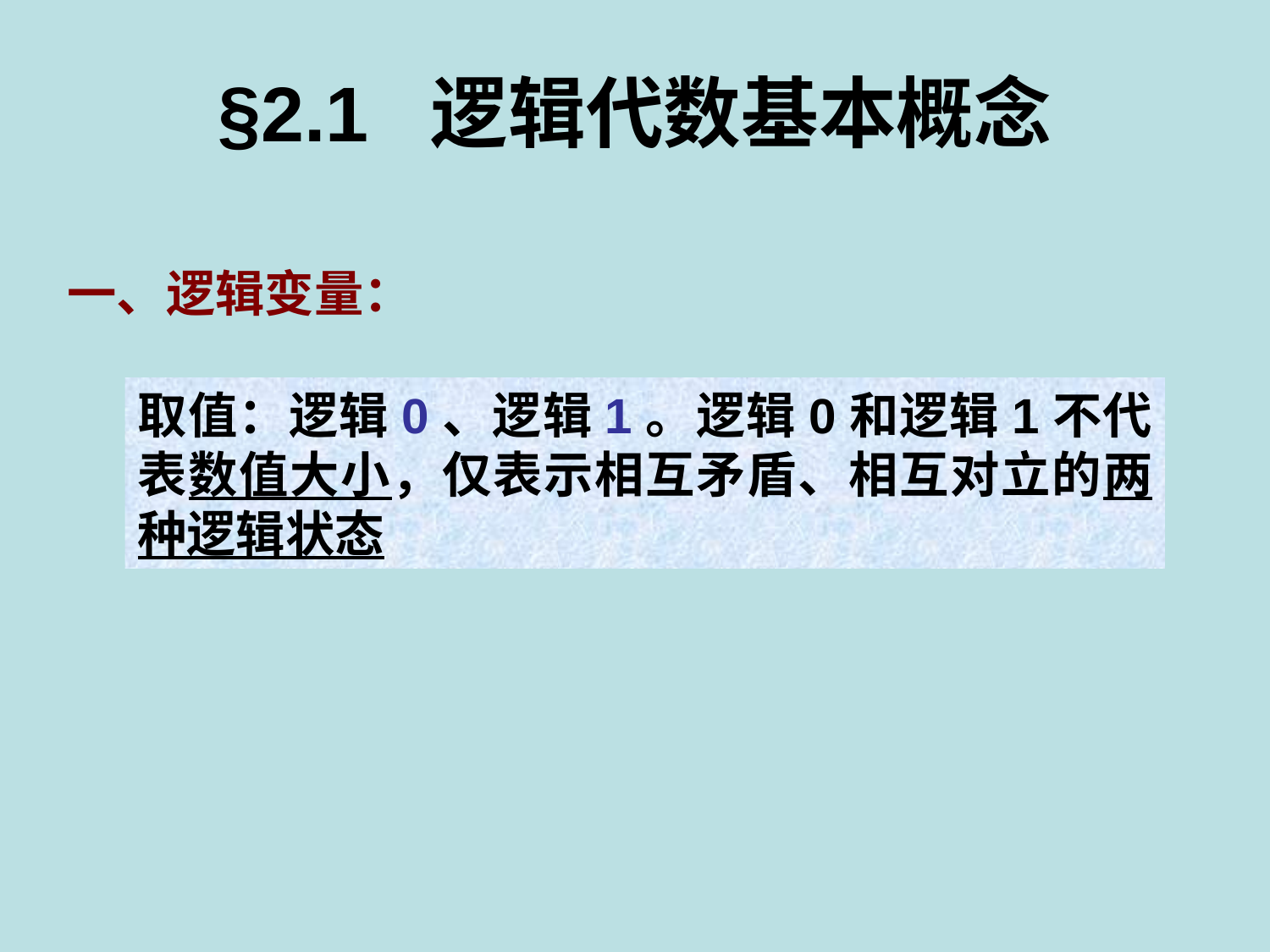

§2.1  逻辑代数基本概念
一、逻辑变量：
取值：逻辑0、逻辑1。逻辑0和逻辑1不代表数值大小，仅表示相互矛盾、相互对立的两种逻辑状态